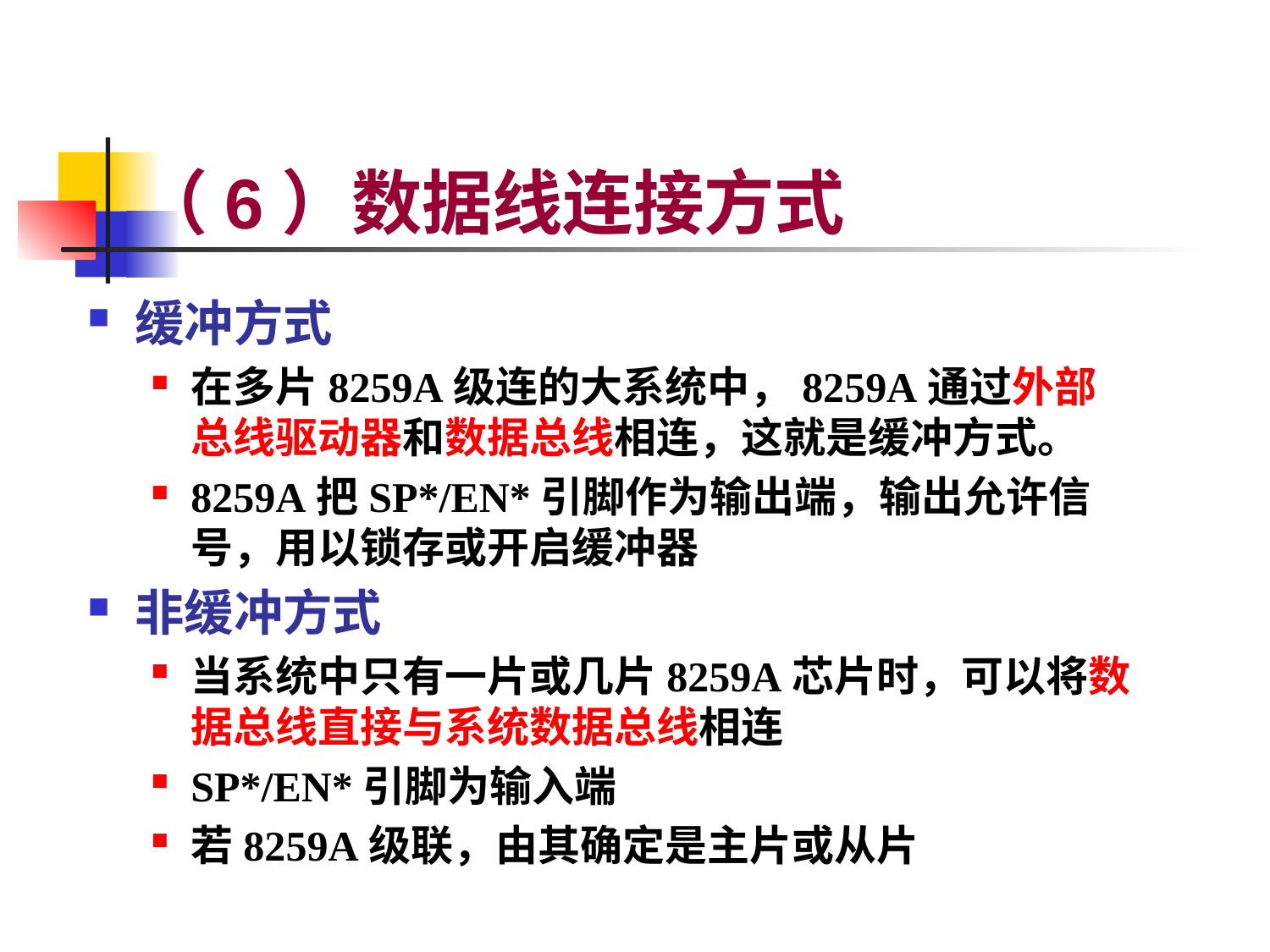

（6）数据线连接方式
缓冲方式
在多片8259A级连的大系统中，8259A通过外部总线驱动器和数据总线相连，这就是缓冲方式。
8259A把SP*/EN*引脚作为输出端，输出允许信号，用以锁存或开启缓冲器
非缓冲方式
当系统中只有一片或几片8259A芯片时，可以将数据总线直接与系统数据总线相连
SP*/EN*引脚为输入端
若8259A级联，由其确定是主片或从片